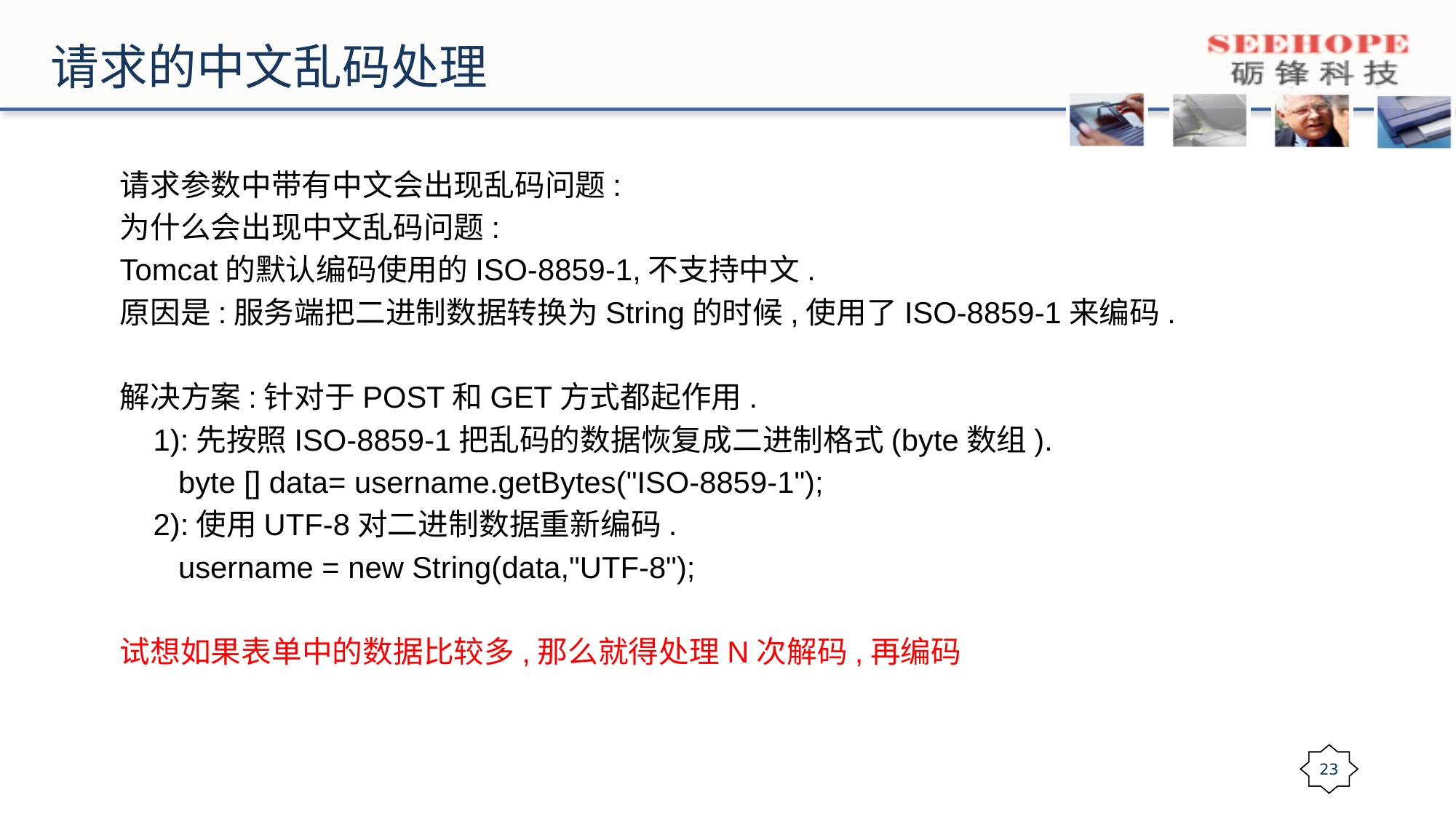

# 请求的中文乱码处理
请求参数中带有中文会出现乱码问题:
为什么会出现中文乱码问题:
Tomcat的默认编码使用的ISO-8859-1,不支持中文.
原因是:服务端把二进制数据转换为String的时候,使用了ISO-8859-1来编码.

解决方案:针对于POST和GET方式都起作用.
    1):先按照ISO-8859-1把乱码的数据恢复成二进制格式(byte数组).
       byte [] data= username.getBytes("ISO-8859-1");
    2):使用UTF-8对二进制数据重新编码.
       username = new String(data,"UTF-8");

试想如果表单中的数据比较多,那么就得处理N次解码,再编码